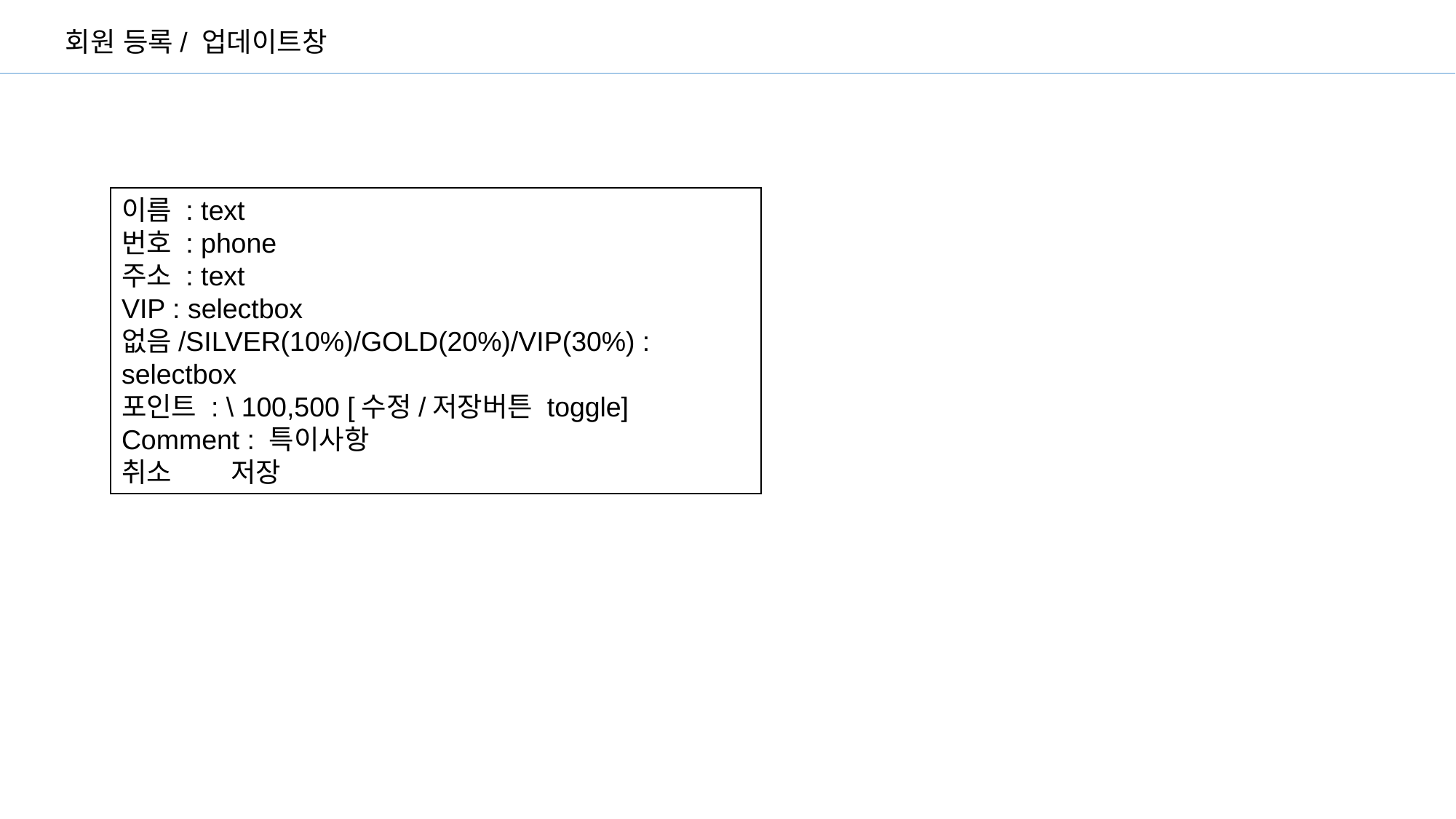

회원 등록/ 업데이트창
이름 : text
번호 : phone
주소 : text
VIP : selectbox
없음/SILVER(10%)/GOLD(20%)/VIP(30%) : selectbox
포인트 : \ 100,500 [수정/저장버튼 toggle]
Comment : 특이사항
취소	저장